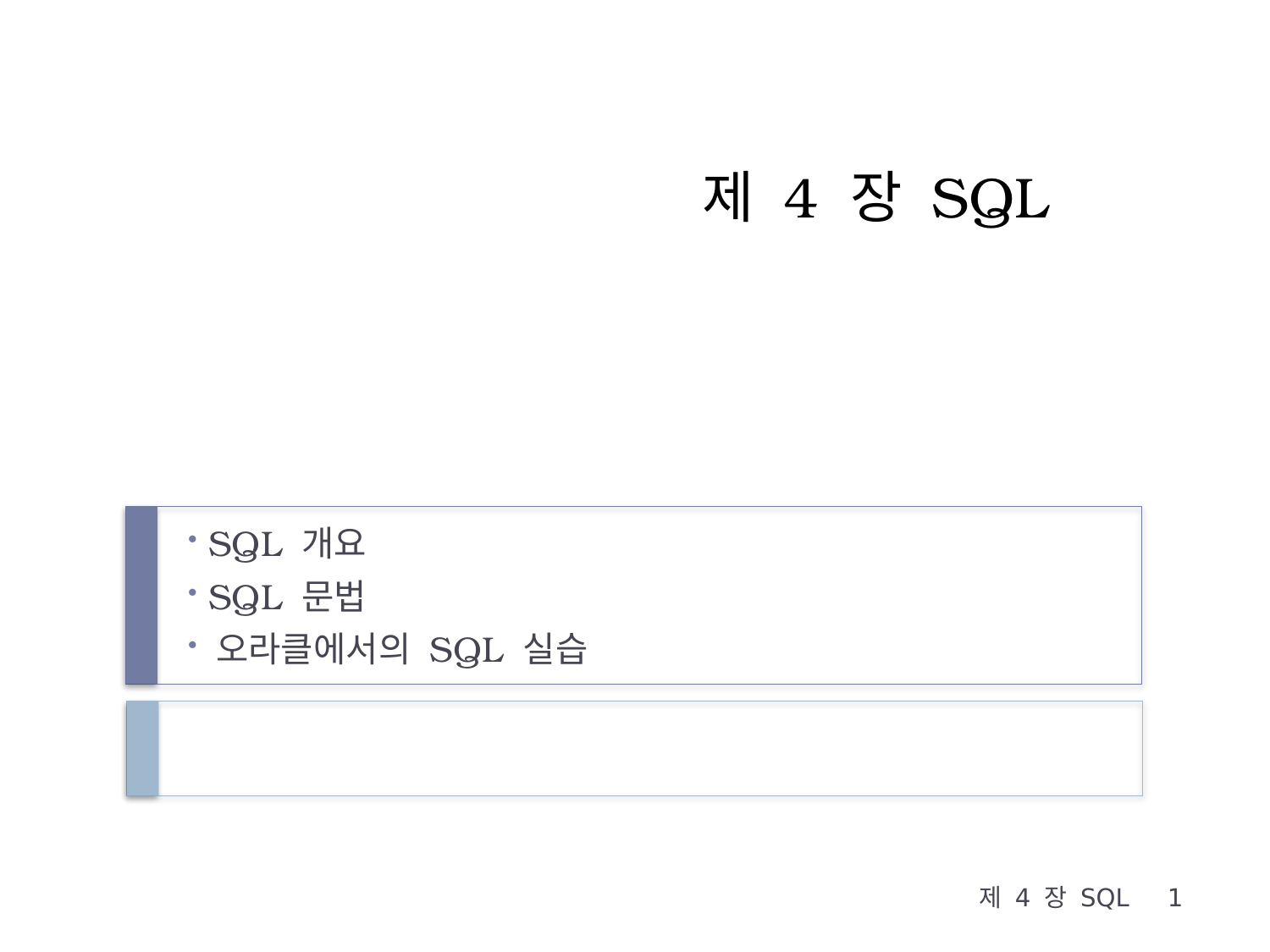

# 제 4 장 SQL
 SQL 개요
 SQL 문법
 오라클에서의 SQL 실습
제 4 장 SQL
1